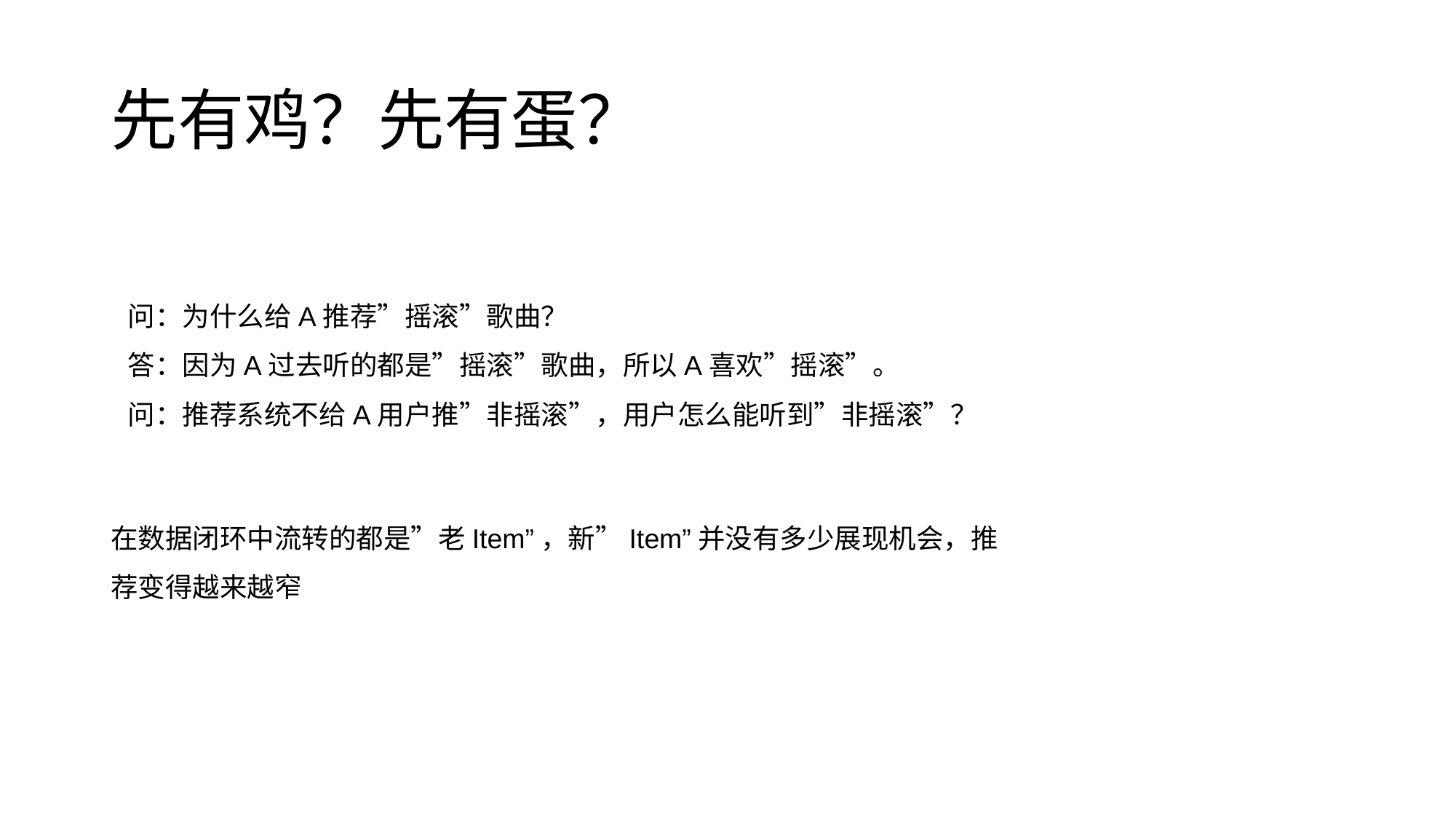

# 先有鸡？先有蛋？
问：为什么给A推荐”摇滚”歌曲？
答：因为A过去听的都是”摇滚”歌曲，所以A喜欢”摇滚”。
问：推荐系统不给A用户推”非摇滚”，用户怎么能听到”非摇滚”？

在数据闭环中流转的都是”老Item”，新”Item”并没有多少展现机会，推荐变得越来越窄